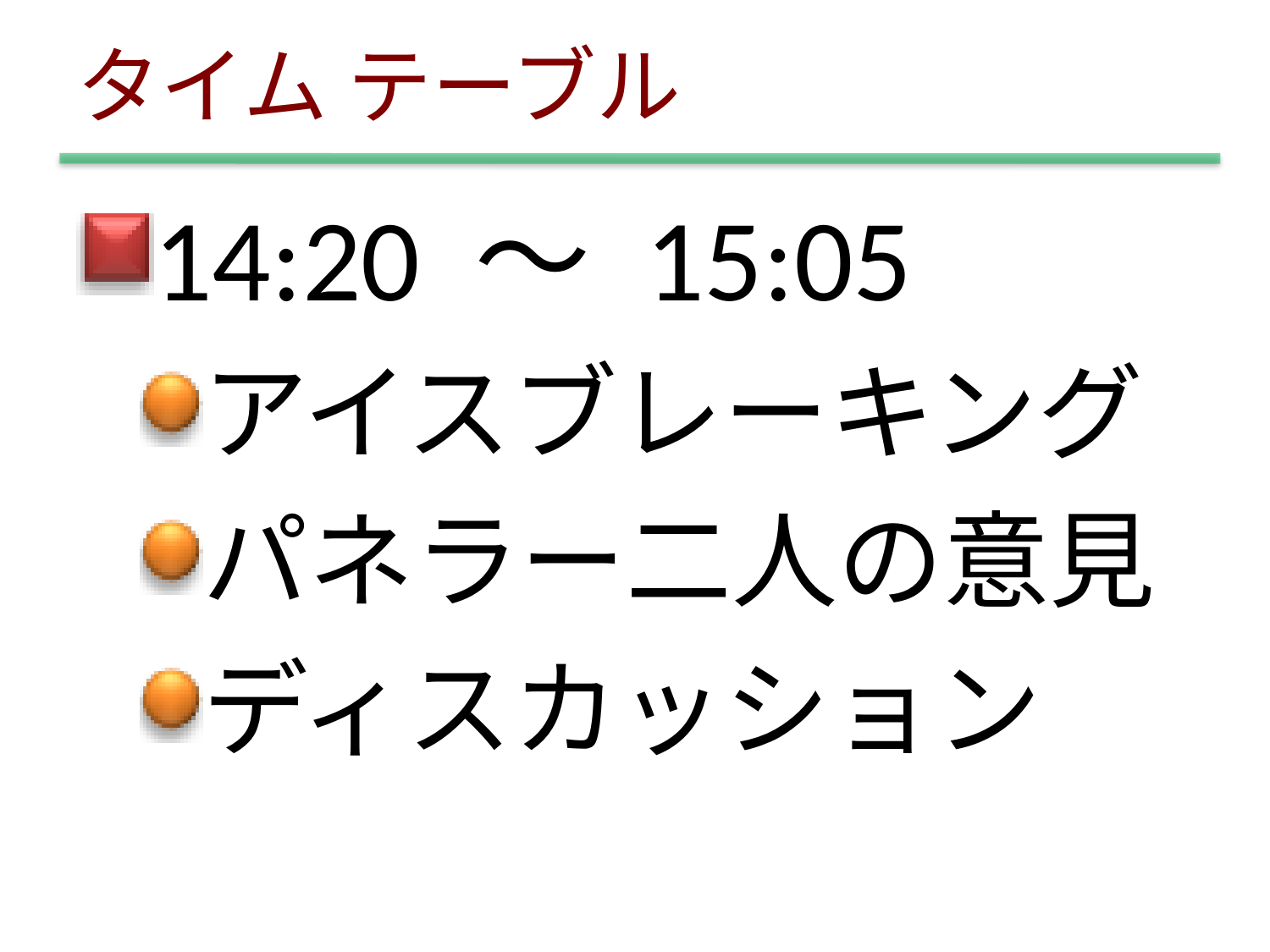

# タイム テーブル
14:20 ～ 15:05
アイスブレーキング
パネラー二人の意見
ディスカッション